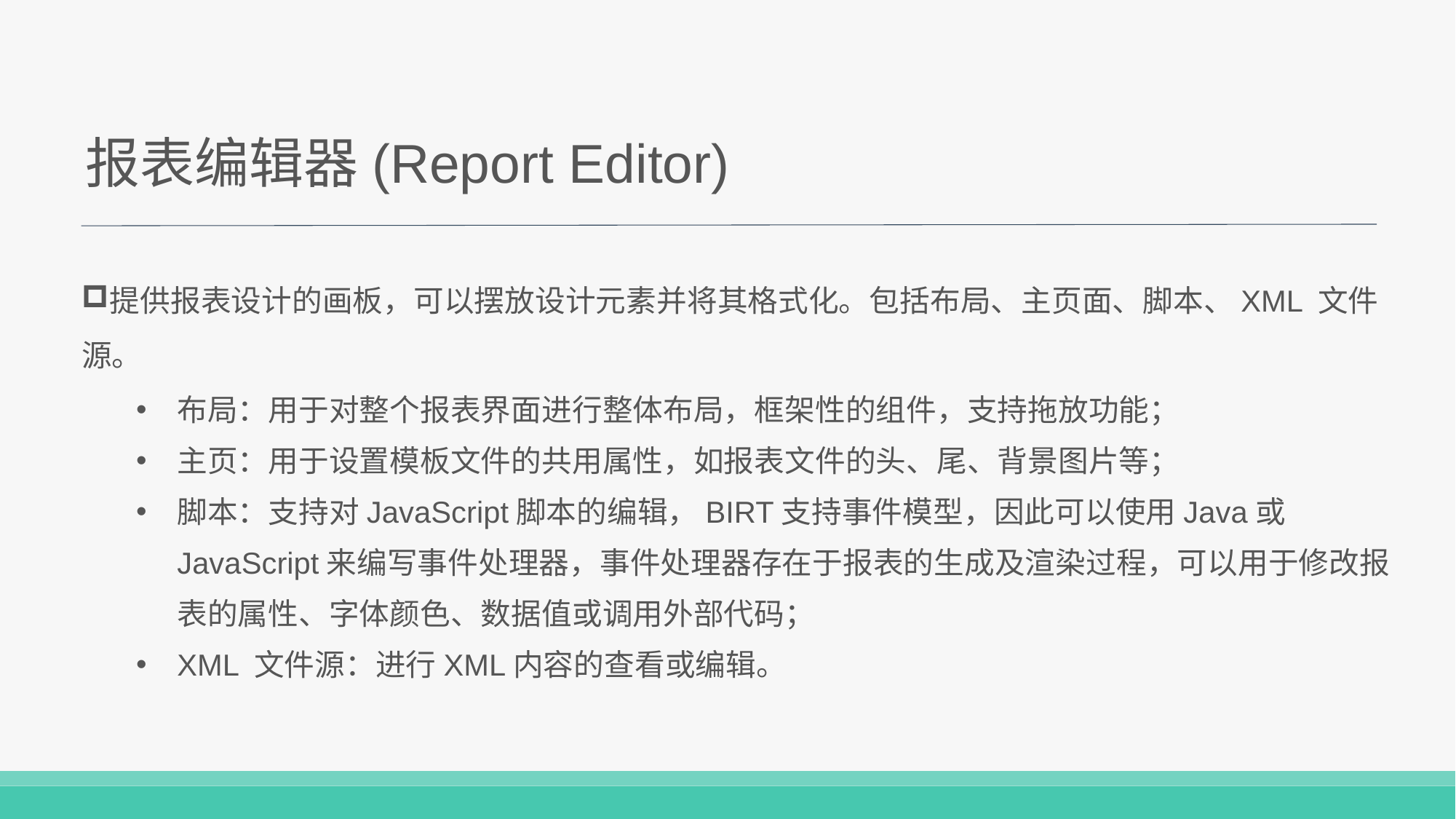

报表编辑器(Report Editor)
提供报表设计的画板，可以摆放设计元素并将其格式化。包括布局、主页面、脚本、XML 文件源。
布局：用于对整个报表界面进行整体布局，框架性的组件，支持拖放功能；
主页：用于设置模板文件的共用属性，如报表文件的头、尾、背景图片等；
脚本：支持对JavaScript脚本的编辑，BIRT支持事件模型，因此可以使用Java或JavaScript来编写事件处理器，事件处理器存在于报表的生成及渲染过程，可以用于修改报表的属性、字体颜色、数据值或调用外部代码；
XML 文件源：进行XML内容的查看或编辑。